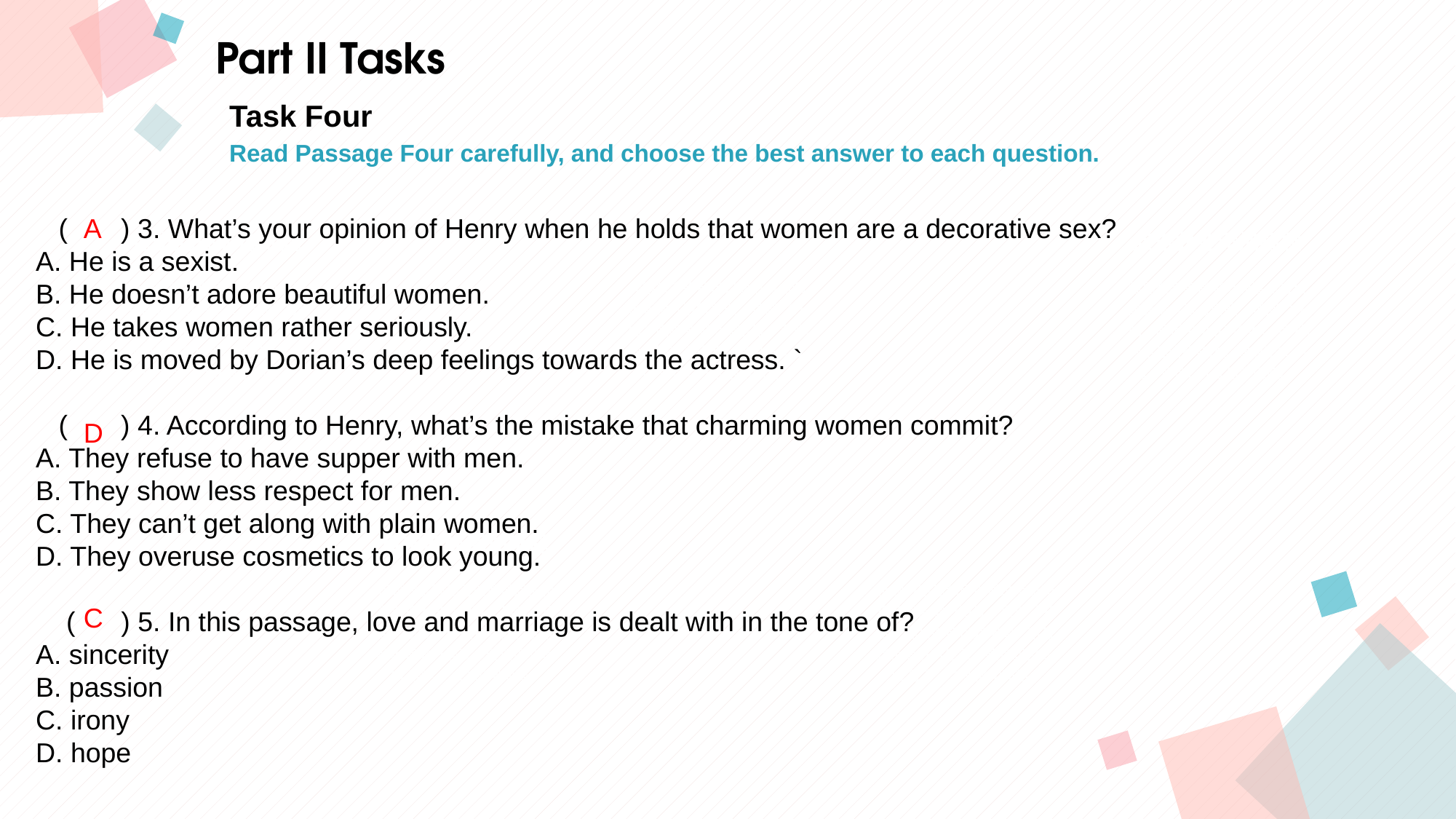

Part II Tasks
Task Four
Read Passage Four carefully, and choose the best answer to each question.
   (       ) 3. What’s your opinion of Henry when he holds that women are a decorative sex?
A. He is a sexist.
B. He doesn’t adore beautiful women.
C. He takes women rather seriously.
D. He is moved by Dorian’s deep feelings towards the actress. `

   (       ) 4. According to Henry, what’s the mistake that charming women commit?
A. They refuse to have supper with men.
B. They show less respect for men.
C. They can’t get along with plain women.
D. They overuse cosmetics to look young.

    (      ) 5. In this passage, love and marriage is dealt with in the tone of?
A. sincerity
B. passion
C. irony
D. hope
A
点击此处添加标题
点击此处添加标题
标题数字等都可以通过点击和重新输入进行更改，顶部“开始”面板中可以对字体、字号、颜色等进行修改。建议正文8-14号字，1.3倍字间距。
标题数字等都可以通过点击和重新输入进行更改，顶部“开始”面板中可以对字体、字号、颜色等进行修改。建议正文8-14号字，1.3倍字间距。
标题数字等都可以通过点击和重新输入进行更改，顶部“开始”面板中可以对字体、字号、颜色等进行修改。建议正文8-14号字，1.3倍字间距。
D
点击此处添加标题
标题数字等都可以通过点击和重新输入进行更改，顶部“开始”面板中可以对字体、字号、颜色等进行修改。建议正文8-14号字，1.3倍字间距。
标题数字等都可以通过点击和重新输入进行更改，顶部“开始”面板中可以对字体、字号、颜色等进行修改。建议正文8-14号字，1.3倍字间距。
C